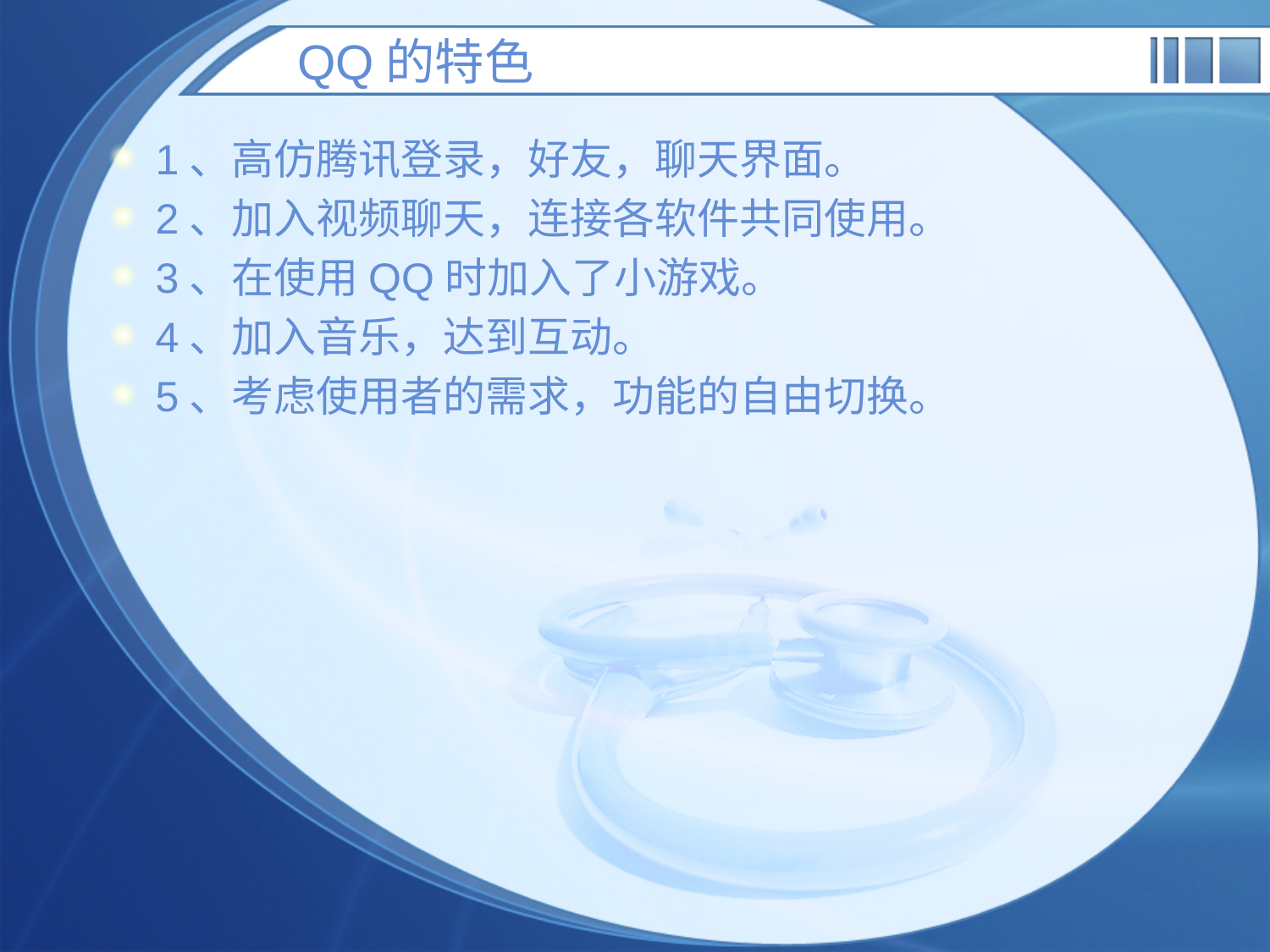

# QQ的特色
1、高仿腾讯登录，好友，聊天界面。
2、加入视频聊天，连接各软件共同使用。
3、在使用QQ时加入了小游戏。
4、加入音乐，达到互动。
5、考虑使用者的需求，功能的自由切换。